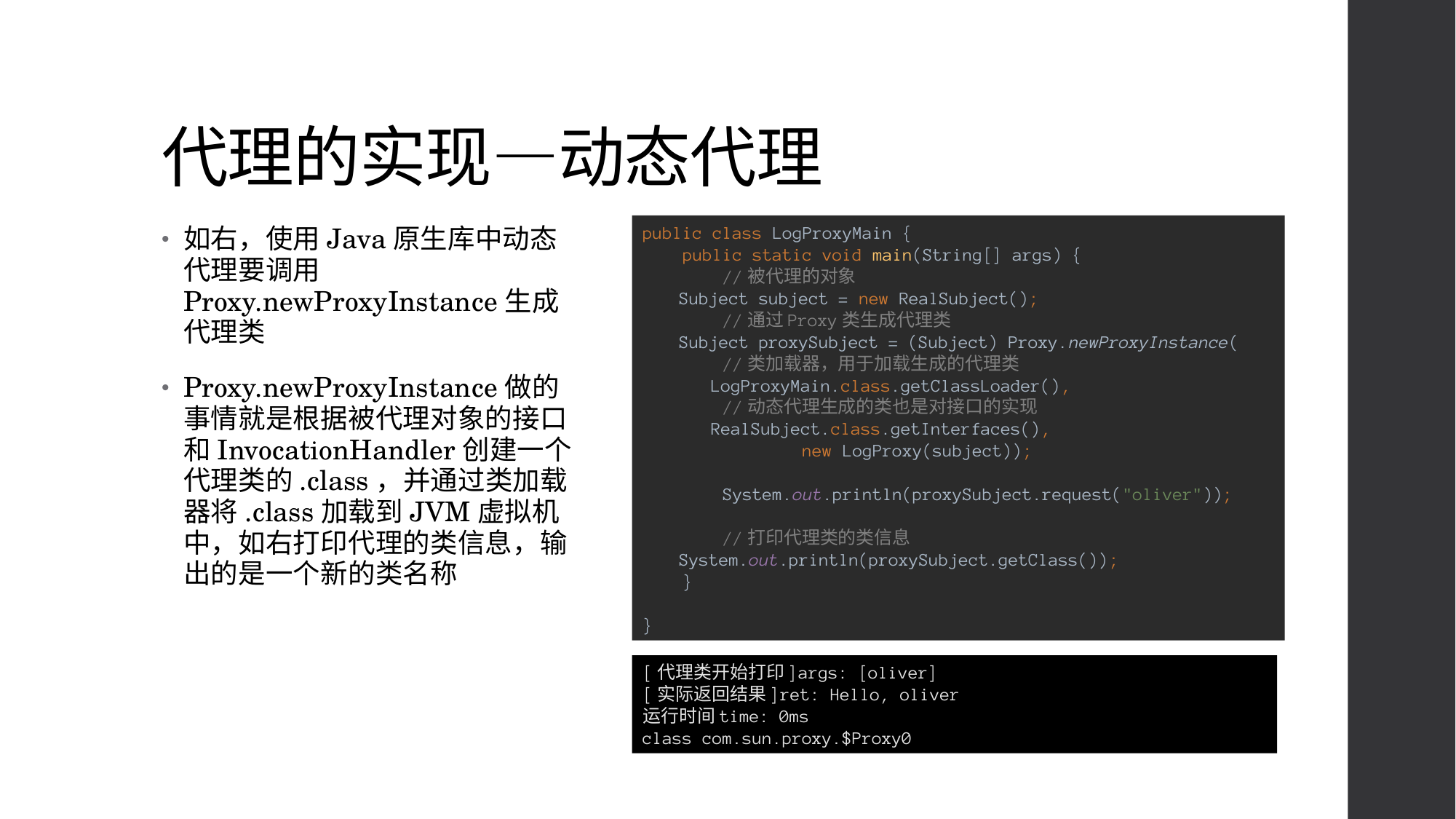

# 代理的实现—动态代理
public class LogProxyMain {
    public static void main(String[] args) {
        //被代理的对象
        Subject subject = new RealSubject();
        //通过Proxy类生成代理类
        Subject proxySubject = (Subject) Proxy.newProxyInstance(
        //类加载器，用于加载生成的代理类
                LogProxyMain.class.getClassLoader(),
        //动态代理生成的类也是对接口的实现
                RealSubject.class.getInterfaces(),
                new LogProxy(subject));
        System.out.println(proxySubject.request("oliver"));
        //打印代理类的类信息
        System.out.println(proxySubject.getClass());
    }
}
如右，使用Java原生库中动态代理要调用Proxy.newProxyInstance生成代理类
Proxy.newProxyInstance做的事情就是根据被代理对象的接口和InvocationHandler创建一个代理类的.class，并通过类加载器将.class加载到JVM虚拟机中，如右打印代理的类信息，输出的是一个新的类名称
[代理类开始打印]args: [oliver]
[实际返回结果]ret: Hello, oliver
运行时间time: 0ms
class com.sun.proxy.$Proxy0